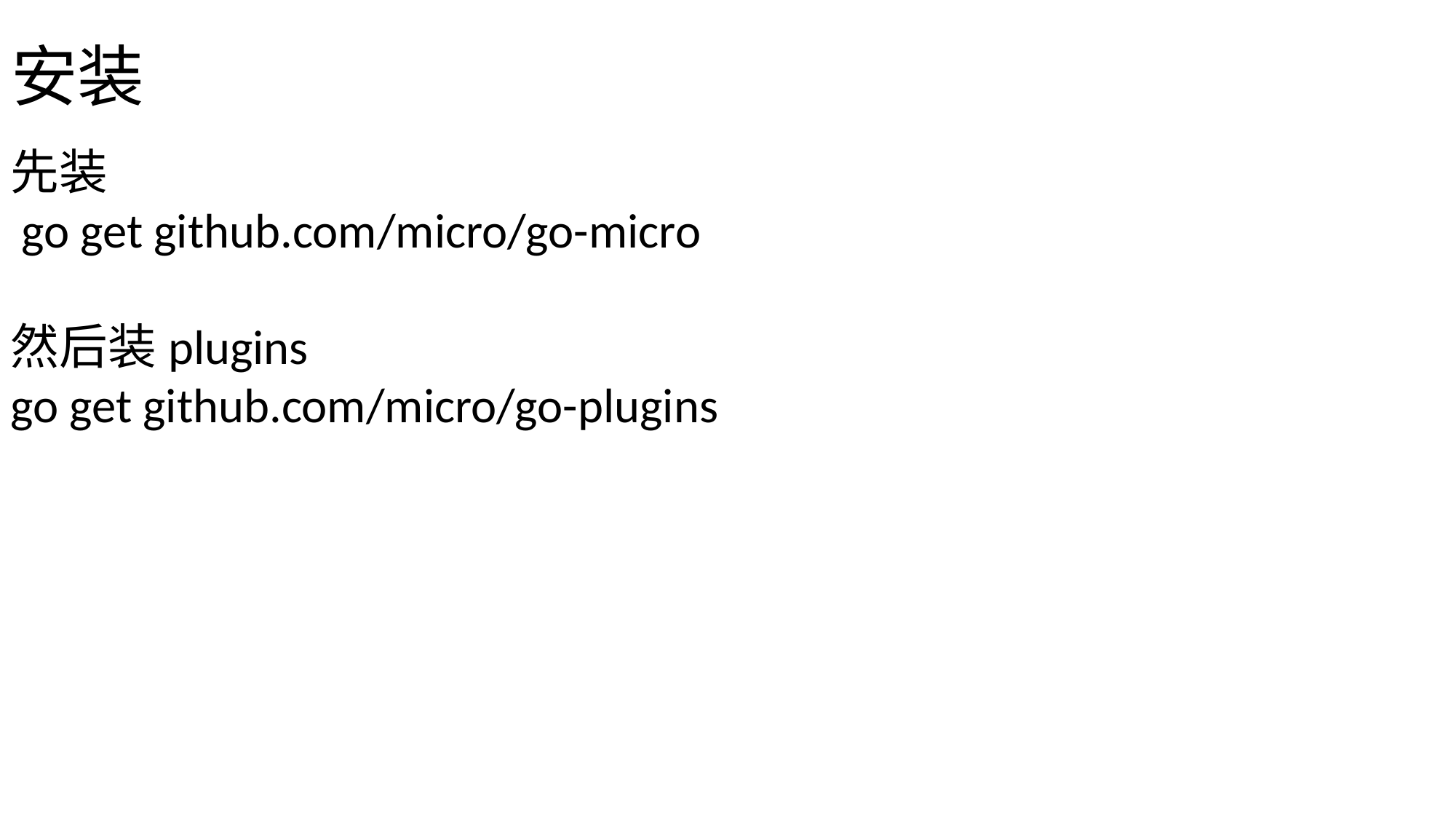

# 安装
先装
 go get github.com/micro/go-micro

然后装plugins
go get github.com/micro/go-plugins